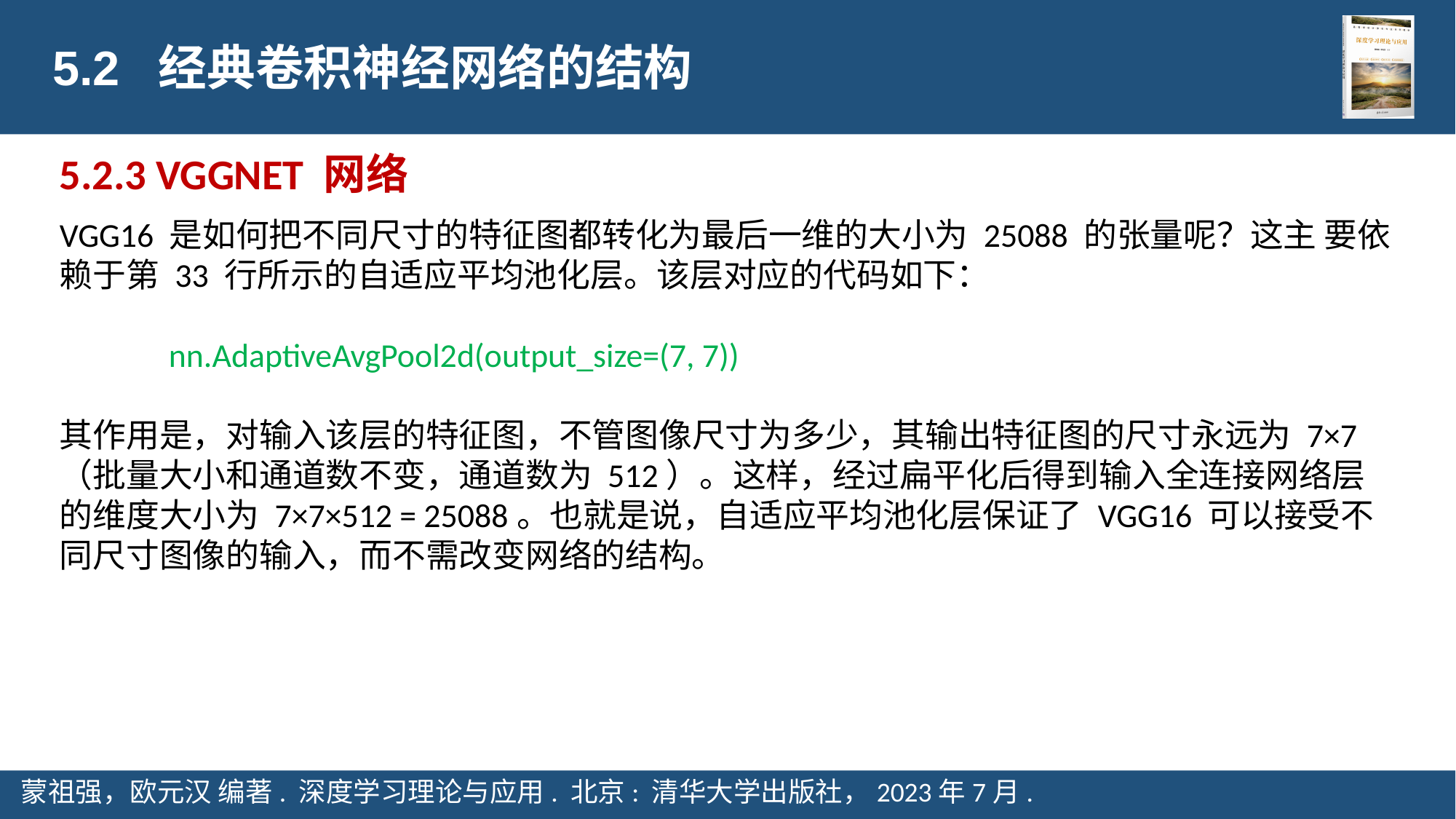

5.2  经典卷积神经网络的结构

5.2.3 VGGNET 网络
VGG16 是如何把不同尺寸的特征图都转化为最后一维的大小为 25088 的张量呢？这主 要依赖于第 33 行所示的自适应平均池化层。该层对应的代码如下：

	nn.AdaptiveAvgPool2d(output_size=(7, 7))

其作用是，对输入该层的特征图，不管图像尺寸为多少，其输出特征图的尺寸永远为 7×7 （批量大小和通道数不变，通道数为 512）。这样，经过扁平化后得到输入全连接网络层的维度大小为 7×7×512 = 25088。也就是说，自适应平均池化层保证了 VGG16 可以接受不同尺寸图像的输入，而不需改变网络的结构。